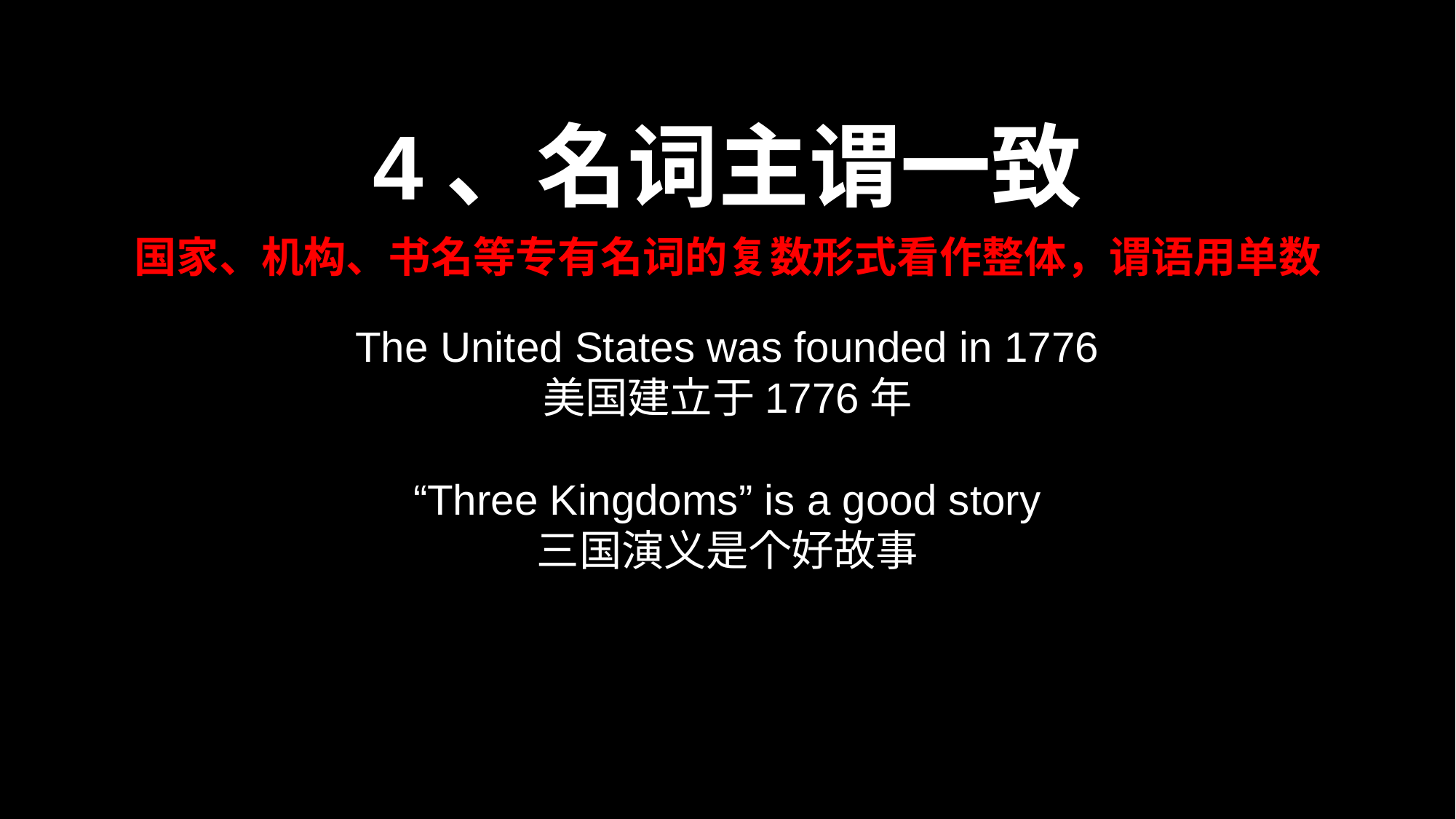

4、名词主谓一致
国家、机构、书名等专有名词的复数形式看作整体，谓语用单数
The United States was founded in 1776
美国建立于1776年

“Three Kingdoms” is a good story
三国演义是个好故事